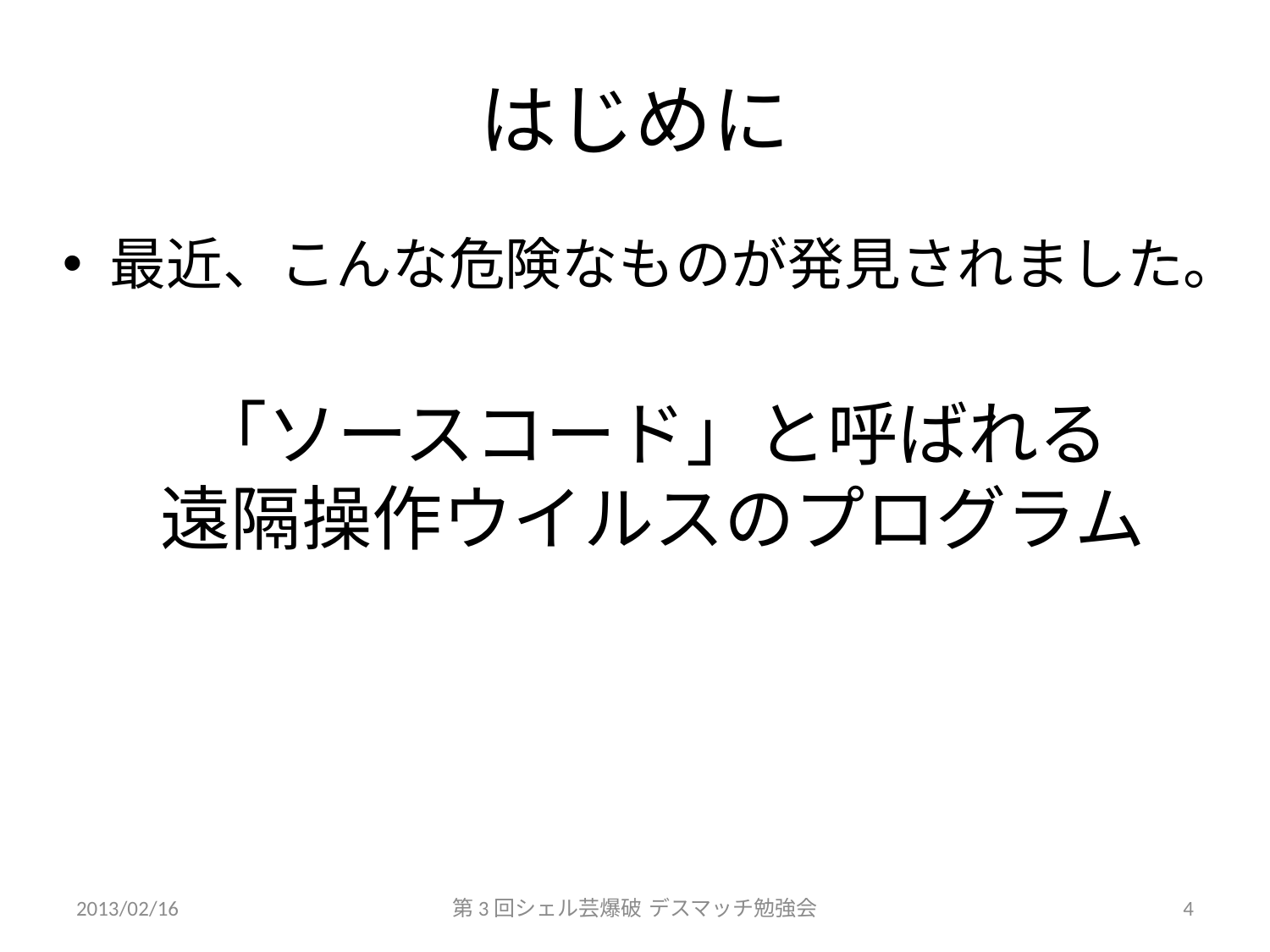

# はじめに
最近、こんな危険なものが発見されました。

「ソースコード」と呼ばれる
遠隔操作ウイルスのプログラム
2013/02/16
第3回シェル芸爆破 デスマッチ勉強会
4